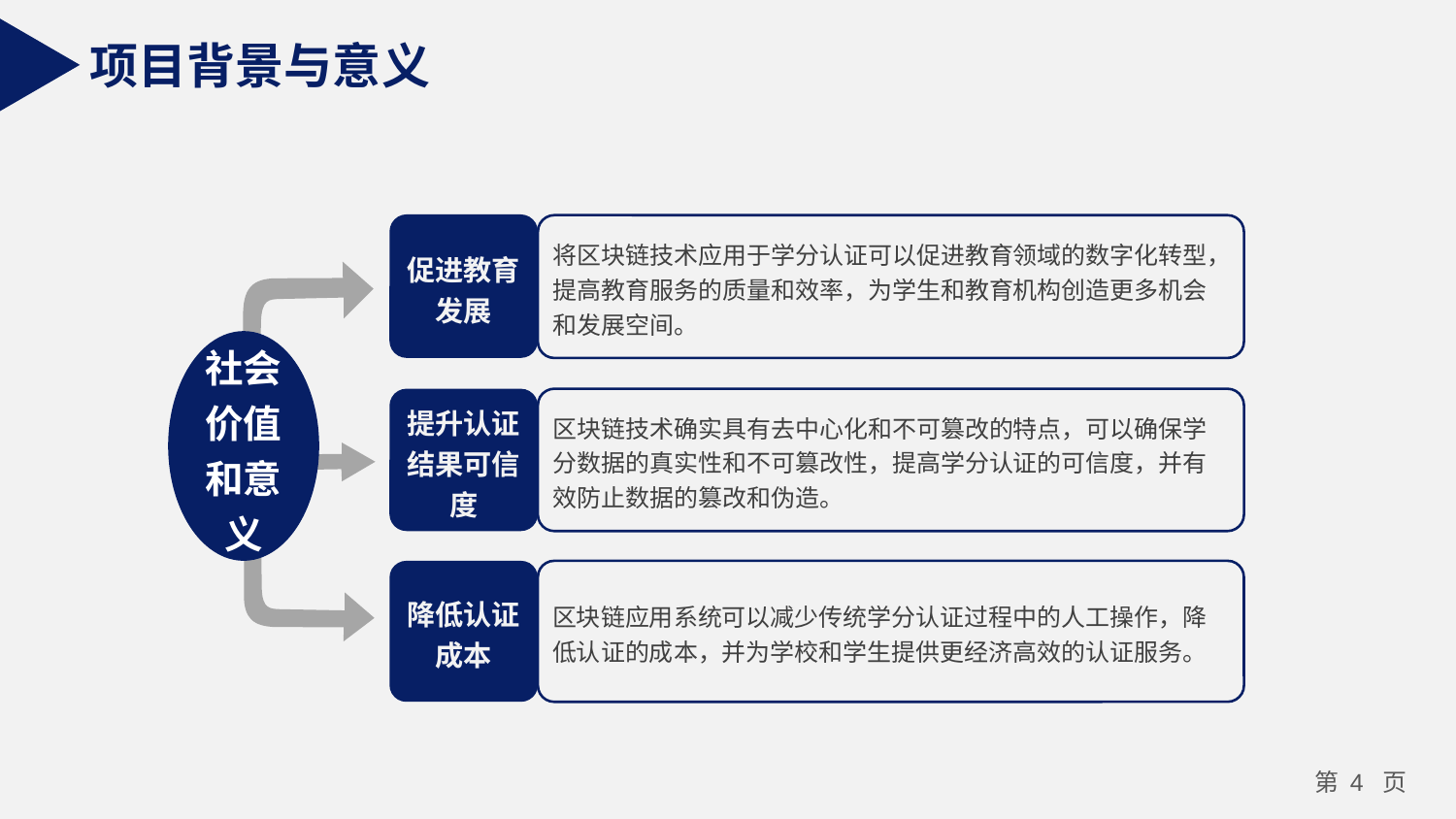

项目背景与意义
促进教育发展
将区块链技术应用于学分认证可以促进教育领域的数字化转型，提高教育服务的质量和效率，为学生和教育机构创造更多机会和发展空间。

社会价值和意义

提升认证结果可信度
区块链技术确实具有去中心化和不可篡改的特点，可以确保学分数据的真实性和不可篡改性，提高学分认证的可信度，并有效防止数据的篡改和伪造。

降低认证成本
区块链应用系统可以减少传统学分认证过程中的人工操作，降低认证的成本，并为学校和学生提供更经济高效的认证服务。